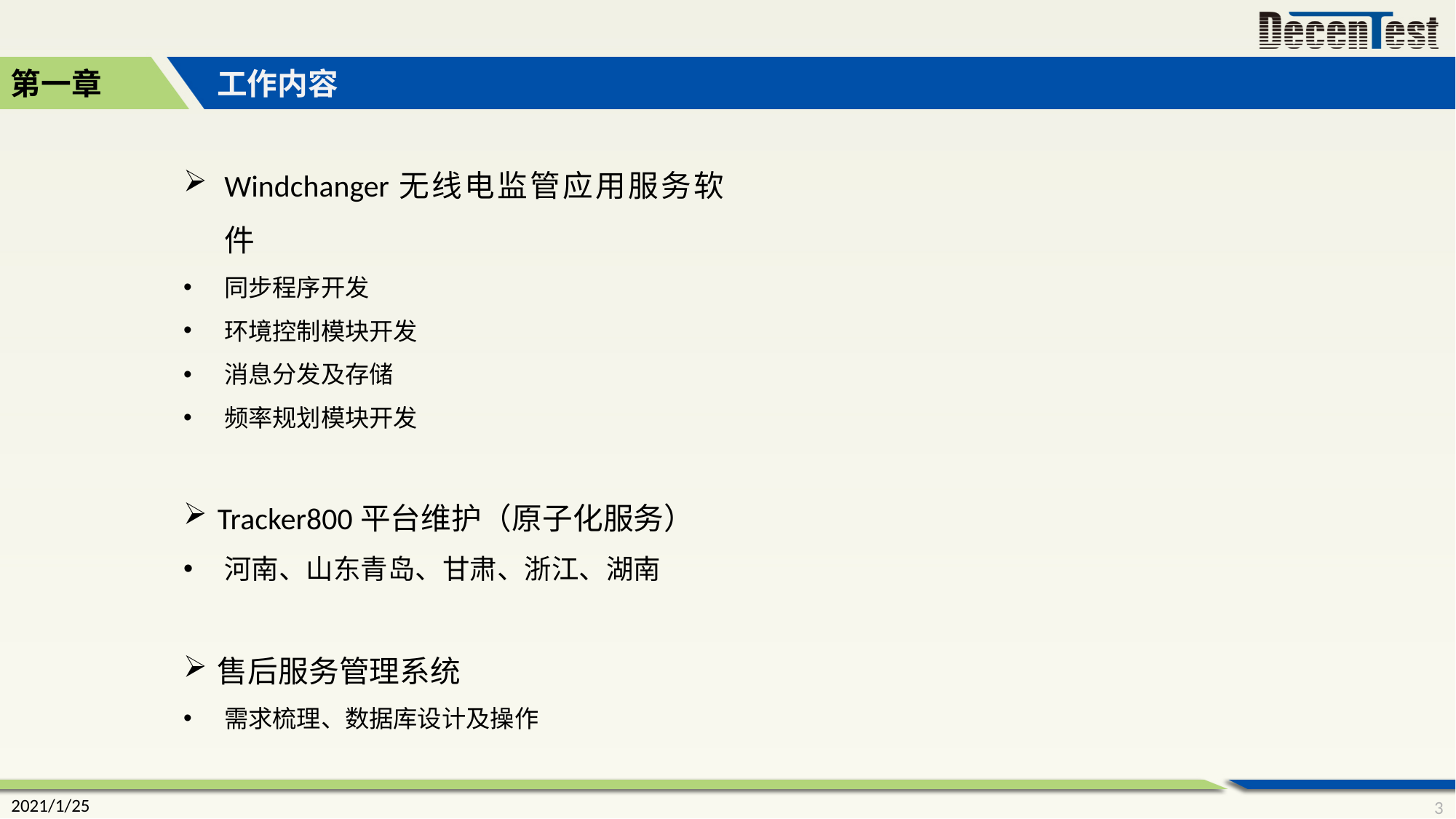

第一章
工作内容
Windchanger无线电监管应用服务软件
同步程序开发
环境控制模块开发
消息分发及存储
频率规划模块开发

Tracker800平台维护（原子化服务）
河南、山东青岛、甘肃、浙江、湖南

售后服务管理系统
需求梳理、数据库设计及操作

2021/1/25
3